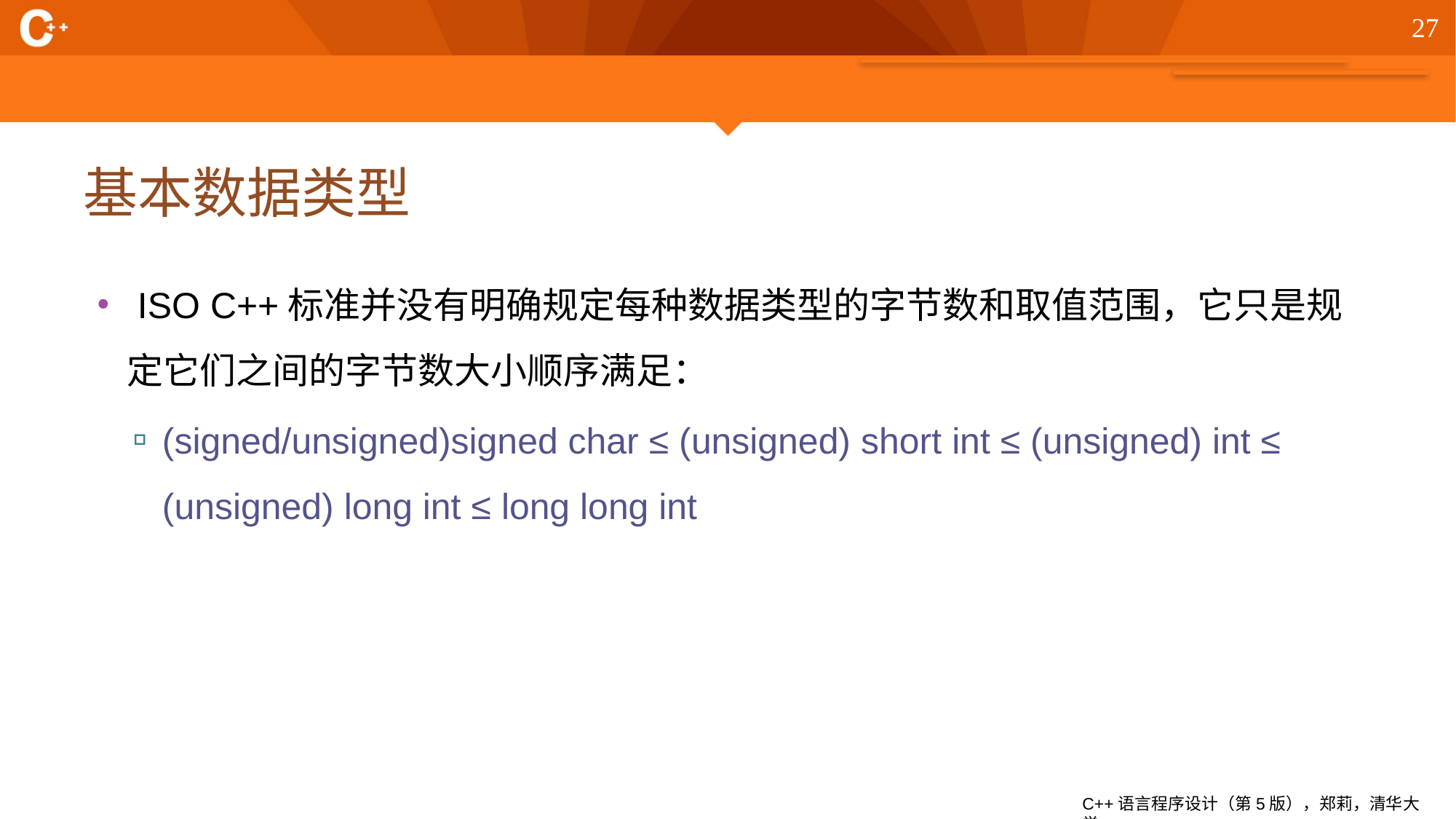

27
# 基本数据类型
 ISO C++标准并没有明确规定每种数据类型的字节数和取值范围，它只是规定它们之间的字节数大小顺序满足：
(signed/unsigned)signed char ≤ (unsigned) short int ≤ (unsigned) int ≤ (unsigned) long int ≤ long long int